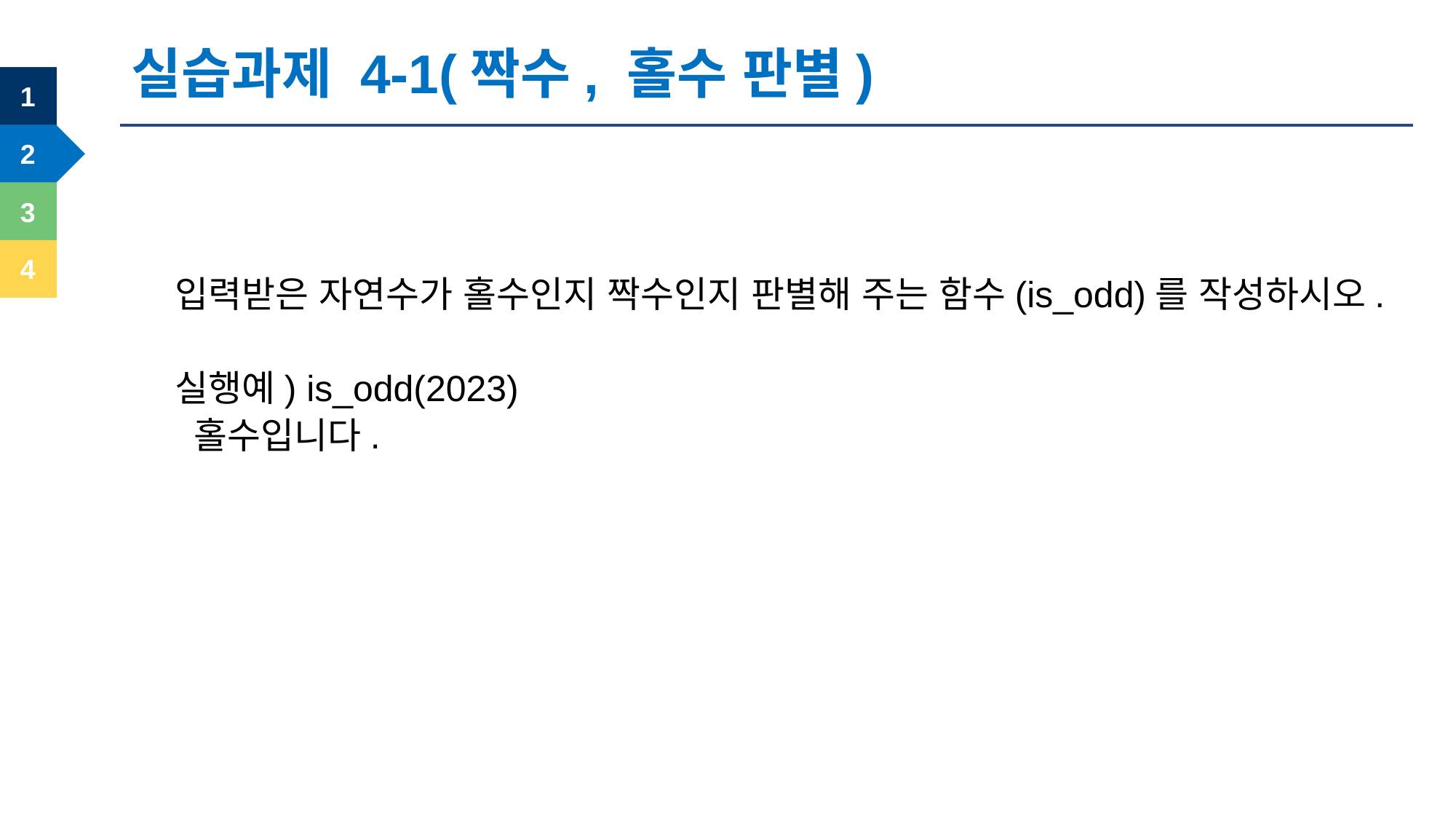

실습과제 4-1(짝수, 홀수 판별)
입력받은 자연수가 홀수인지 짝수인지 판별해 주는 함수(is_odd)를 작성하시오.

실행예) is_odd(2023)
 홀수입니다.